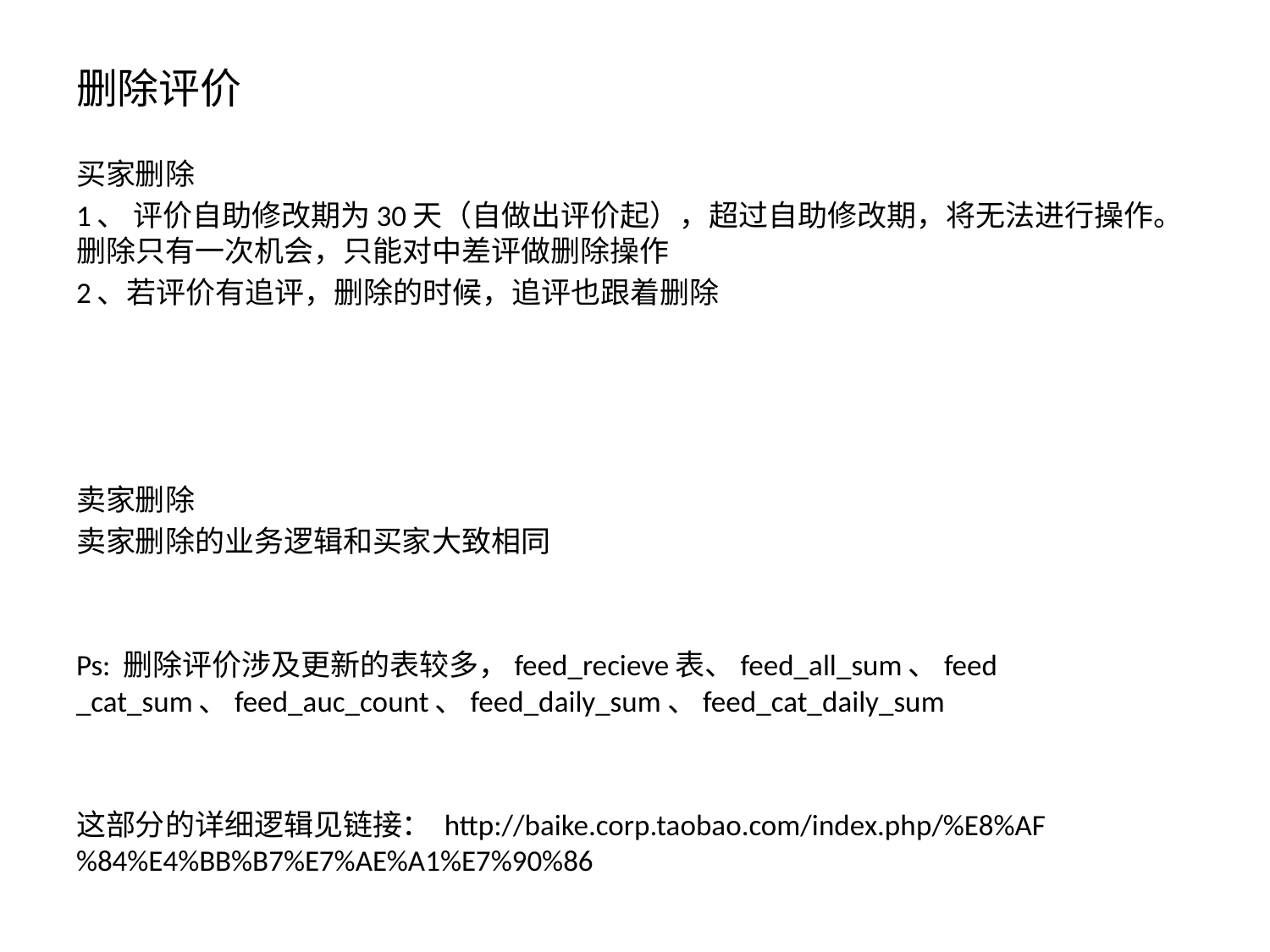

删除评价

买家删除
1、 评价自助修改期为30天（自做出评价起），超过自助修改期，将无法进行操作。删除只有一次机会，只能对中差评做删除操作
2、若评价有追评，删除的时候，追评也跟着删除

卖家删除
卖家删除的业务逻辑和买家大致相同

Ps: 删除评价涉及更新的表较多，feed_recieve表、feed_all_sum、feed _cat_sum、feed_auc_count、feed_daily_sum、feed_cat_daily_sum

这部分的详细逻辑见链接： http://baike.corp.taobao.com/index.php/%E8%AF%84%E4%BB%B7%E7%AE%A1%E7%90%86